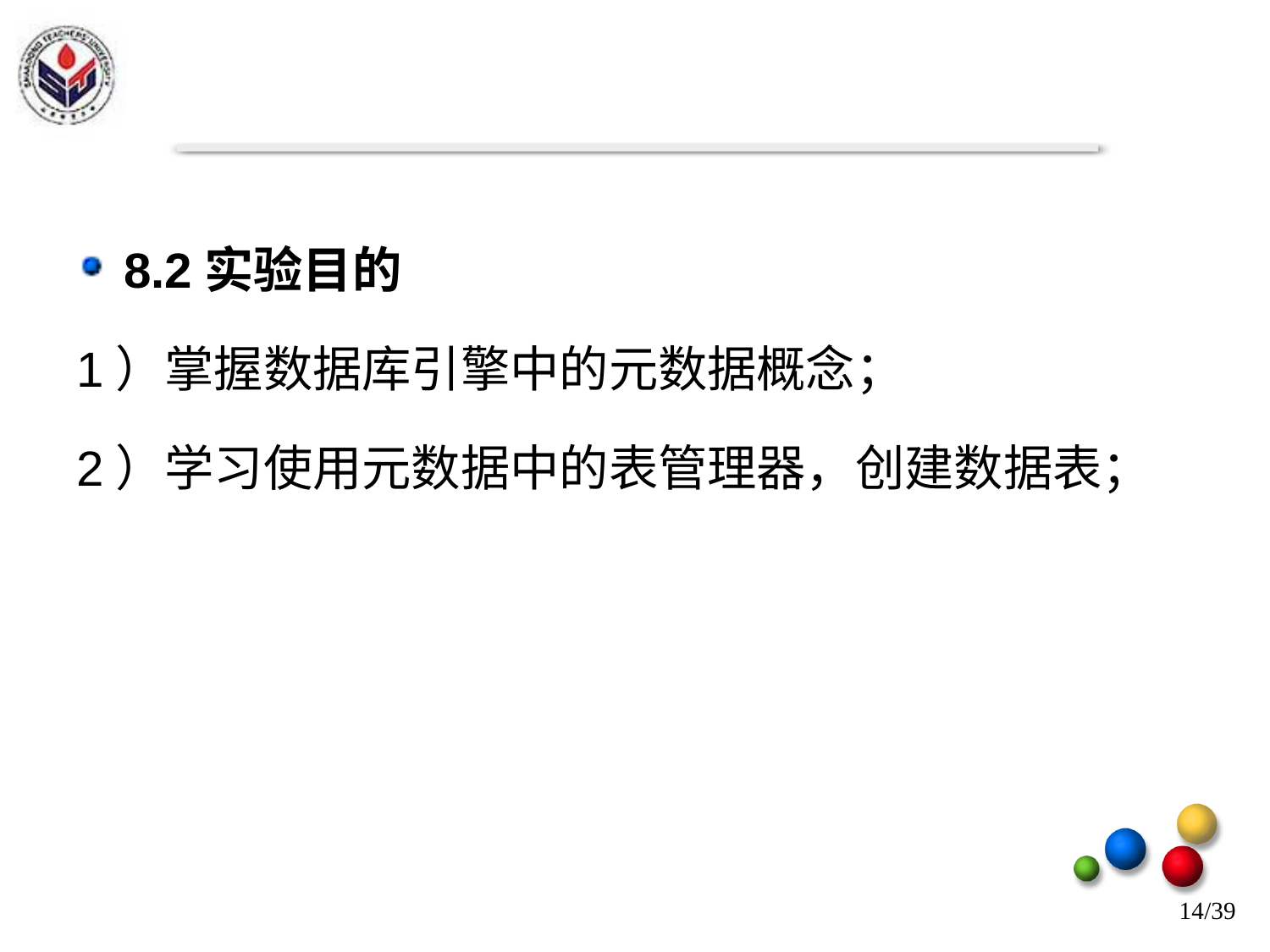

#
8.2实验目的
1）掌握数据库引擎中的元数据概念；
2）学习使用元数据中的表管理器，创建数据表；

14/39